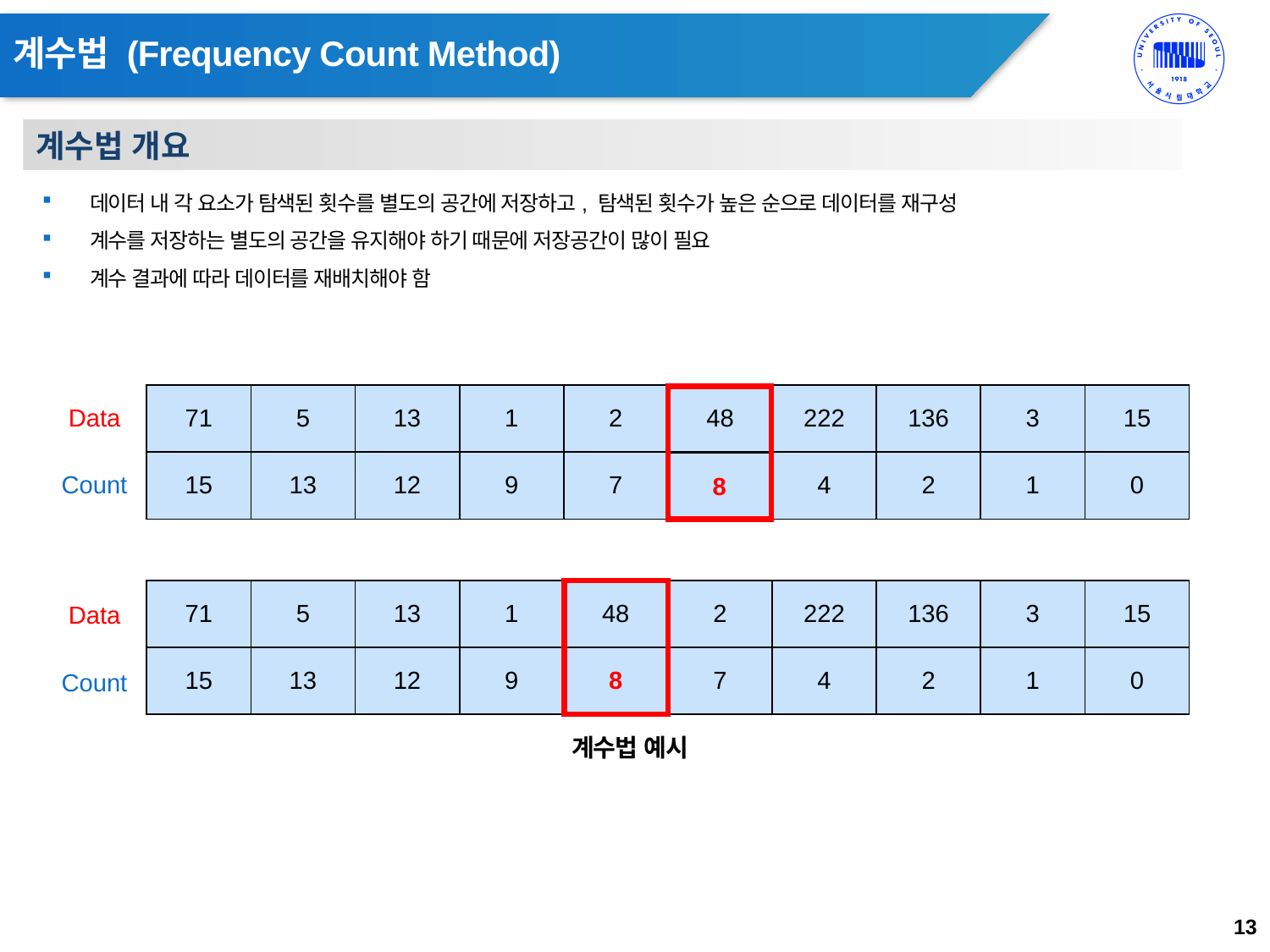

# 계수법 (Frequency Count Method)
계수법 개요
데이터 내 각 요소가 탐색된 횟수를 별도의 공간에 저장하고, 탐색된 횟수가 높은 순으로 데이터를 재구성
계수를 저장하는 별도의 공간을 유지해야 하기 때문에 저장공간이 많이 필요
계수 결과에 따라 데이터를 재배치해야 함
| Data |
| --- |
| Count |
| 71 | 5 | 13 | 1 | 2 | 48 | 222 | 136 | 3 | 15 |
| --- | --- | --- | --- | --- | --- | --- | --- | --- | --- |
| 15 | 13 | 12 | 9 | 7 | 6 | 4 | 2 | 1 | 0 |

| 8 |
| --- |
| 71 | 5 | 13 | 1 | 48 | 2 | 222 | 136 | 3 | 15 |
| --- | --- | --- | --- | --- | --- | --- | --- | --- | --- |
| 15 | 13 | 12 | 9 | 8 | 7 | 4 | 2 | 1 | 0 |

| Data |
| --- |
| Count |
계수법 예시
13